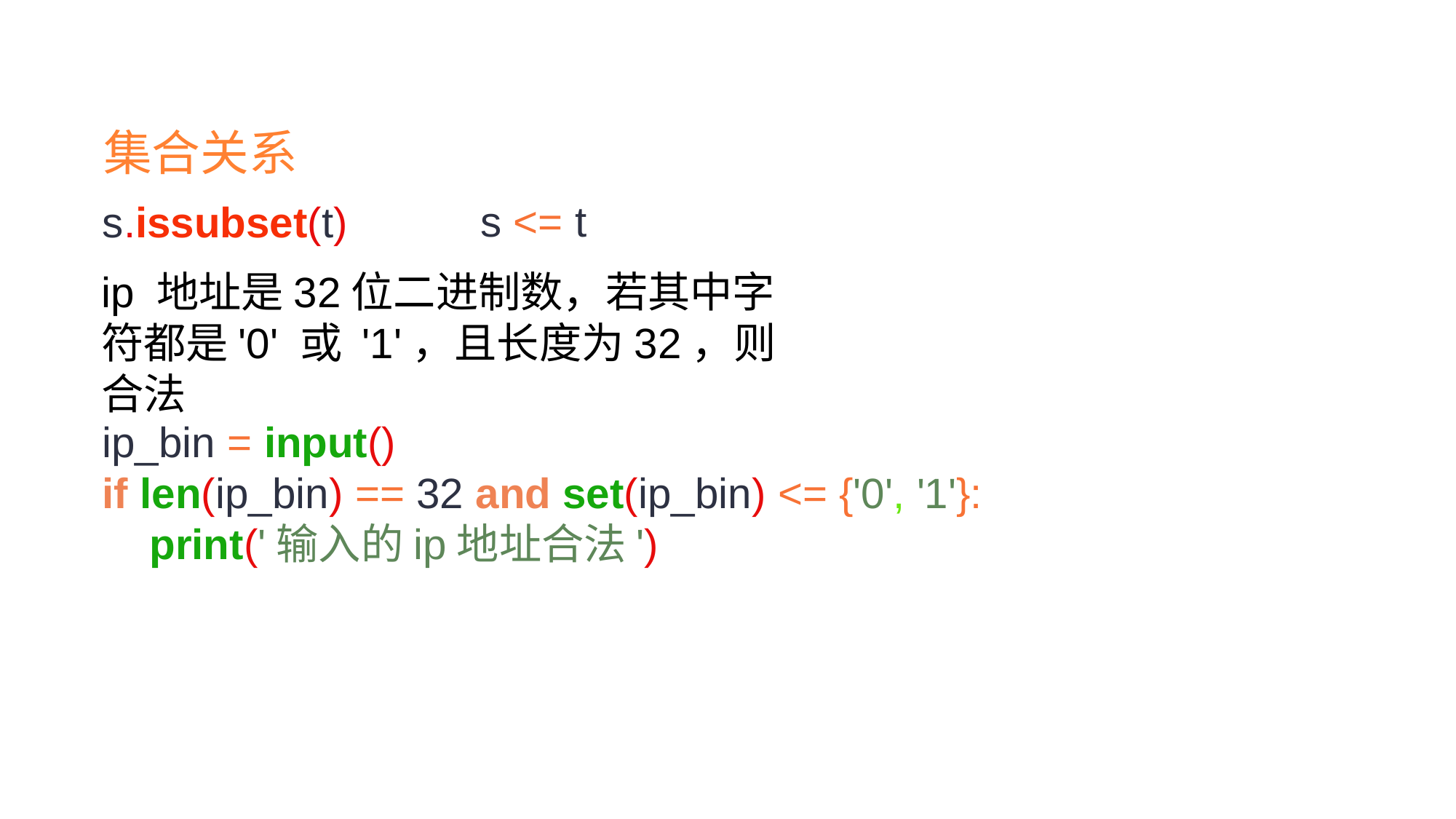

集合关系
s <= t
s.issubset(t)
ip 地址是32位二进制数，若其中字符都是'0' 或 '1'，且长度为32，则合法
ip_bin = input()
if len(ip_bin) == 32 and set(ip_bin) <= {'0', '1'}:
    print('输入的ip地址合法')